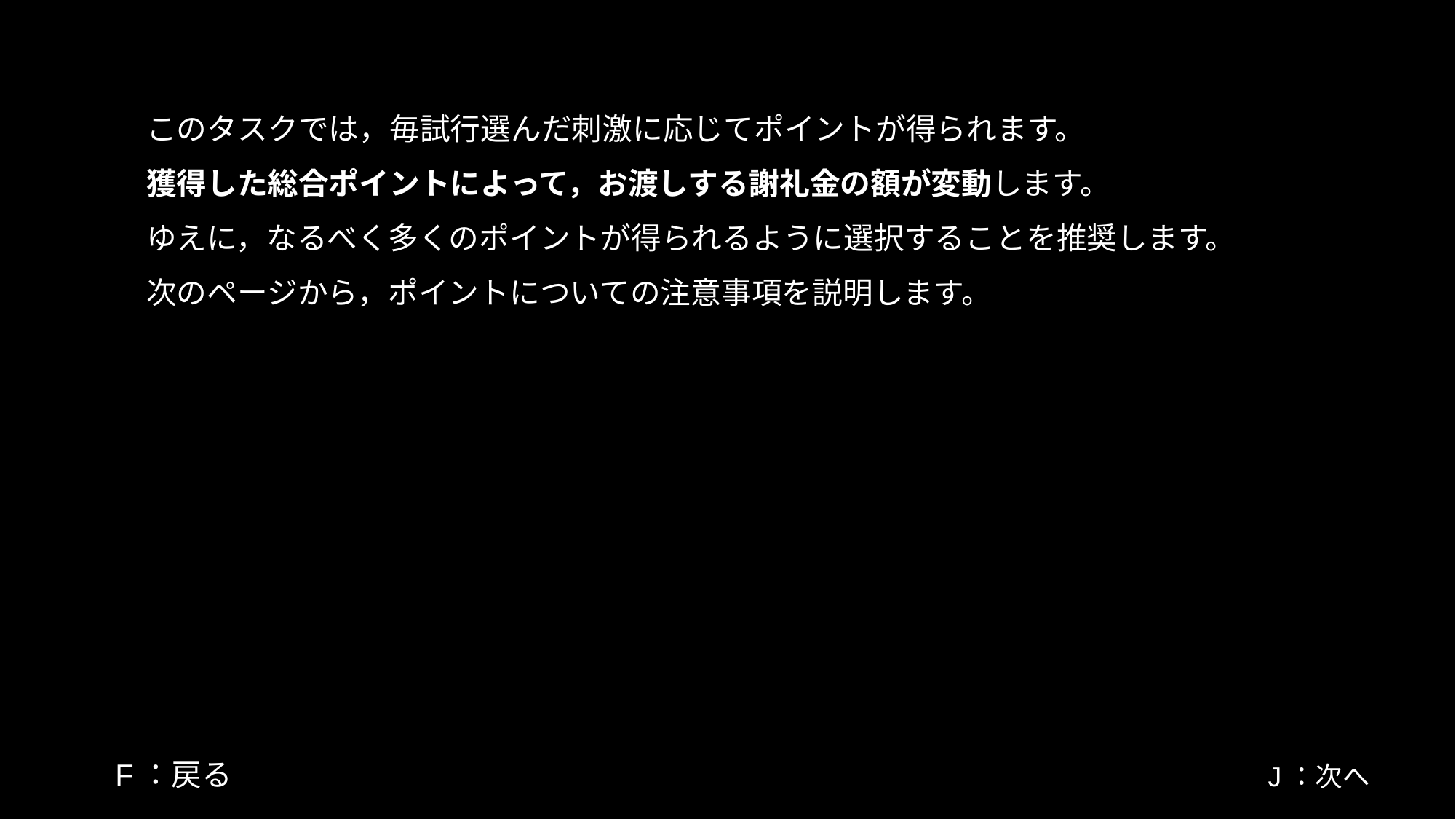

このタスクでは，毎試行選んだ刺激に応じてポイントが得られます。
獲得した総合ポイントによって，お渡しする謝礼金の額が変動します。
ゆえに，なるべく多くのポイントが得られるように選択することを推奨します。
次のページから，ポイントについての注意事項を説明します。
F：戻る
J：次へ